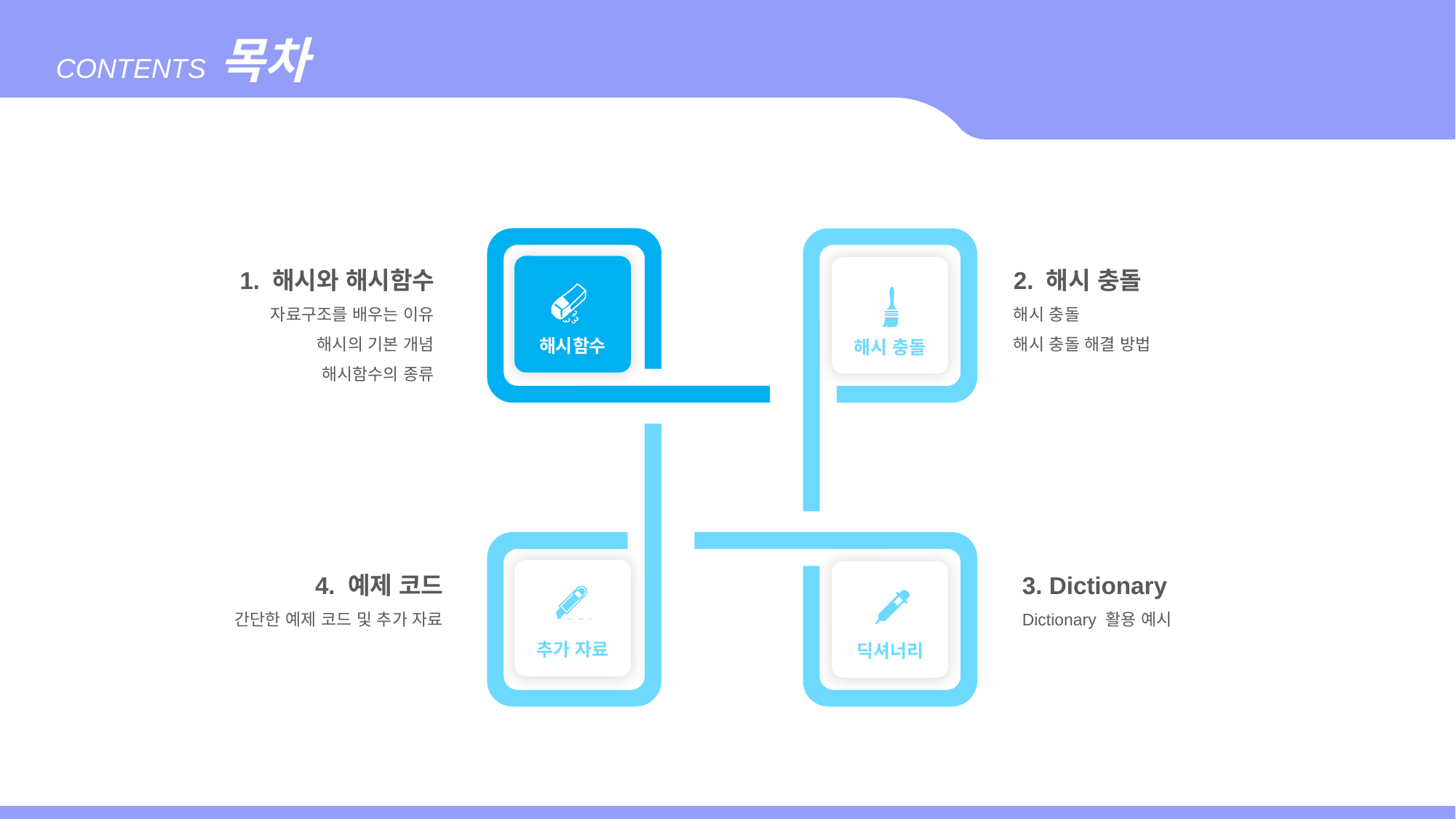

CONTENTS 목차

1. 해시와 해시함수
자료구조를 배우는 이유
해시의 기본 개념
해시함수의 종류
2. 해시 충돌
해시 충돌
해시 충돌 해결 방법
해시함수

해시 충돌

4. 예제 코드
간단한 예제 코드 및 추가 자료
3. Dictionary
Dictionary 활용 예시
추가 자료

딕셔너리